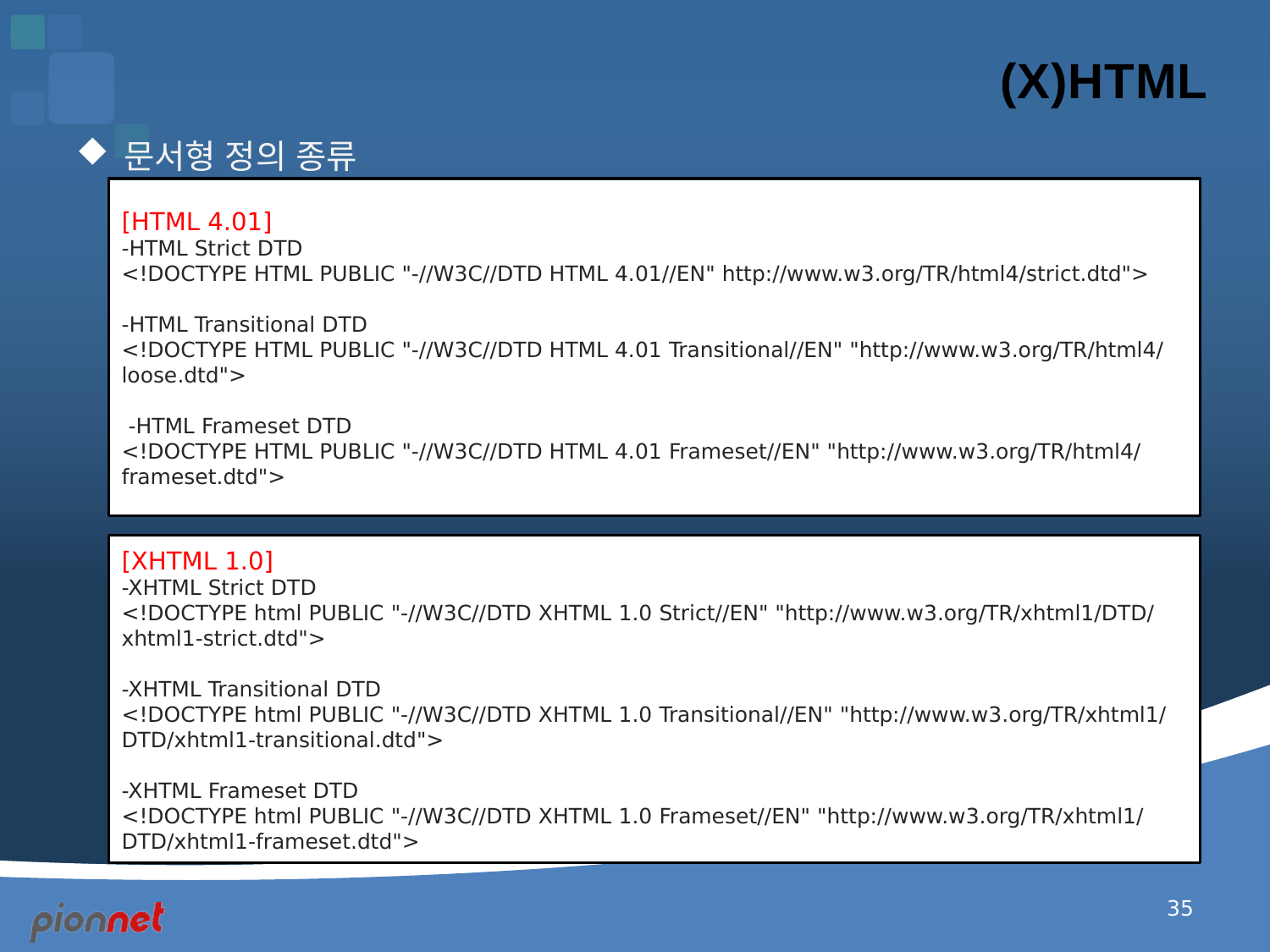

# (X)HTML
문서형 정의 종류

[HTML 4.01]
-HTML Strict DTD
<!DOCTYPE HTML PUBLIC "-//W3C//DTD HTML 4.01//EN" http://www.w3.org/TR/html4/strict.dtd">

-HTML Transitional DTD
<!DOCTYPE HTML PUBLIC "-//W3C//DTD HTML 4.01 Transitional//EN" "http://www.w3.org/TR/html4/loose.dtd">

 -HTML Frameset DTD
<!DOCTYPE HTML PUBLIC "-//W3C//DTD HTML 4.01 Frameset//EN" "http://www.w3.org/TR/html4/frameset.dtd">
[XHTML 1.0]
-XHTML Strict DTD
<!DOCTYPE html PUBLIC "-//W3C//DTD XHTML 1.0 Strict//EN" "http://www.w3.org/TR/xhtml1/DTD/xhtml1-strict.dtd">

-XHTML Transitional DTD
<!DOCTYPE html PUBLIC "-//W3C//DTD XHTML 1.0 Transitional//EN" "http://www.w3.org/TR/xhtml1/DTD/xhtml1-transitional.dtd">

-XHTML Frameset DTD
<!DOCTYPE html PUBLIC "-//W3C//DTD XHTML 1.0 Frameset//EN" "http://www.w3.org/TR/xhtml1/DTD/xhtml1-frameset.dtd">
35